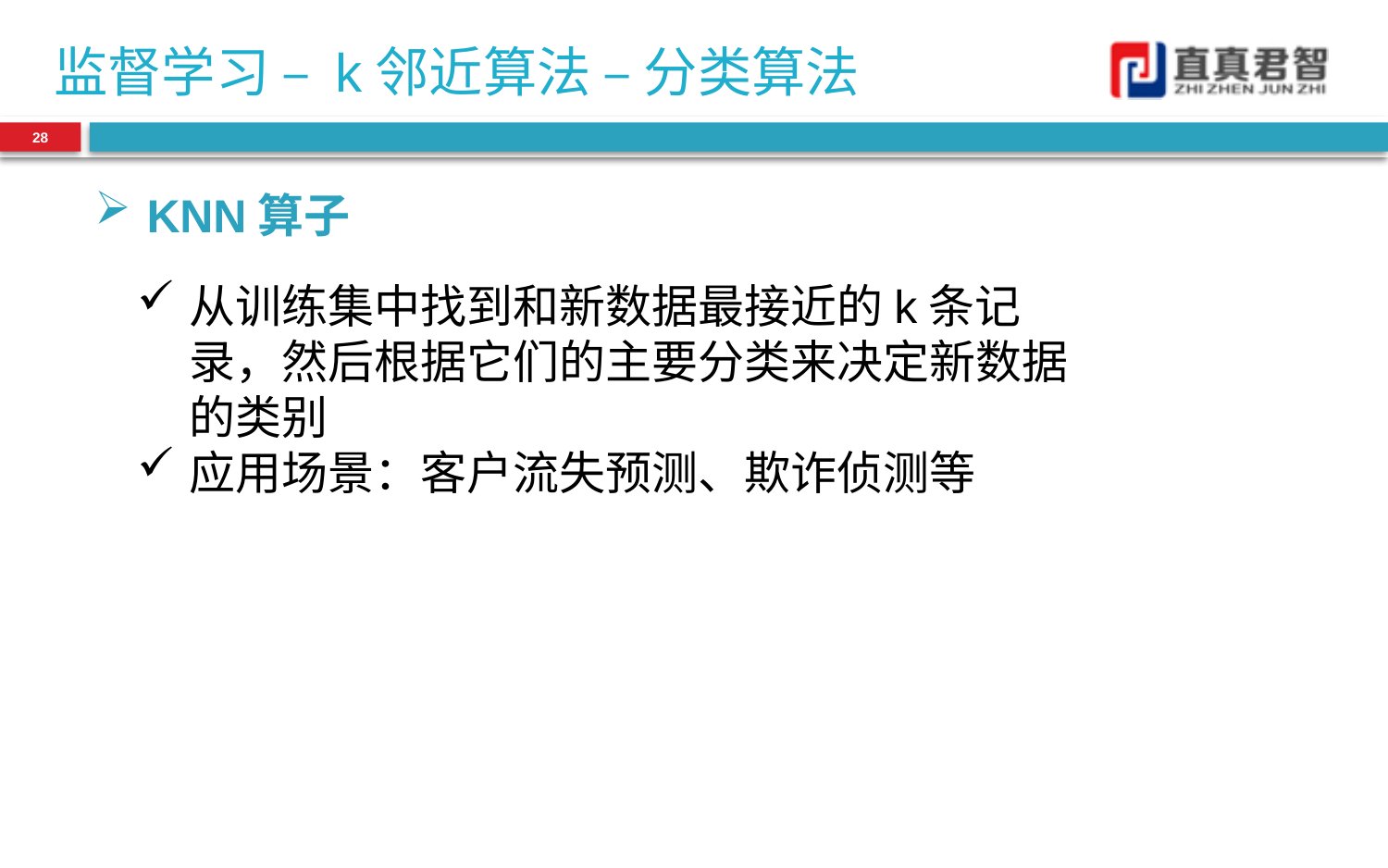

# 监督学习 – k邻近算法 – 分类算法
28
KNN算子

从训练集中找到和新数据最接近的k条记录，然后根据它们的主要分类来决定新数据的类别
应用场景：客户流失预测、欺诈侦测等